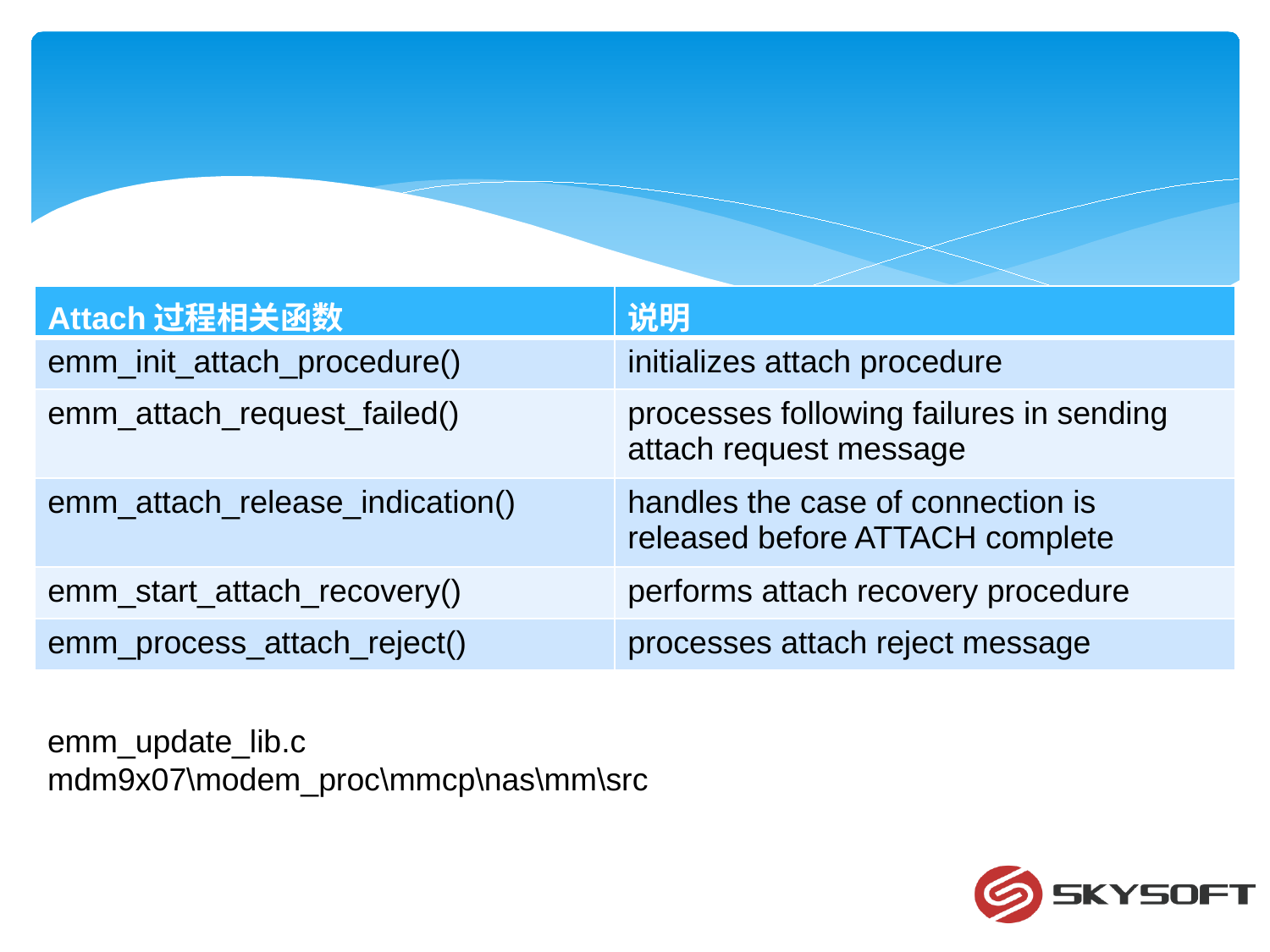

| Attach过程相关函数 | 说明 |
| --- | --- |
| emm\_init\_attach\_procedure() | initializes attach procedure |
| emm\_attach\_request\_failed() | processes following failures in sending attach request message |
| emm\_attach\_release\_indication() | handles the case of connection is released before ATTACH complete |
| emm\_start\_attach\_recovery() | performs attach recovery procedure |
| emm\_process\_attach\_reject() | processes attach reject message |
emm_update_lib.c
mdm9x07\modem_proc\mmcp\nas\mm\src